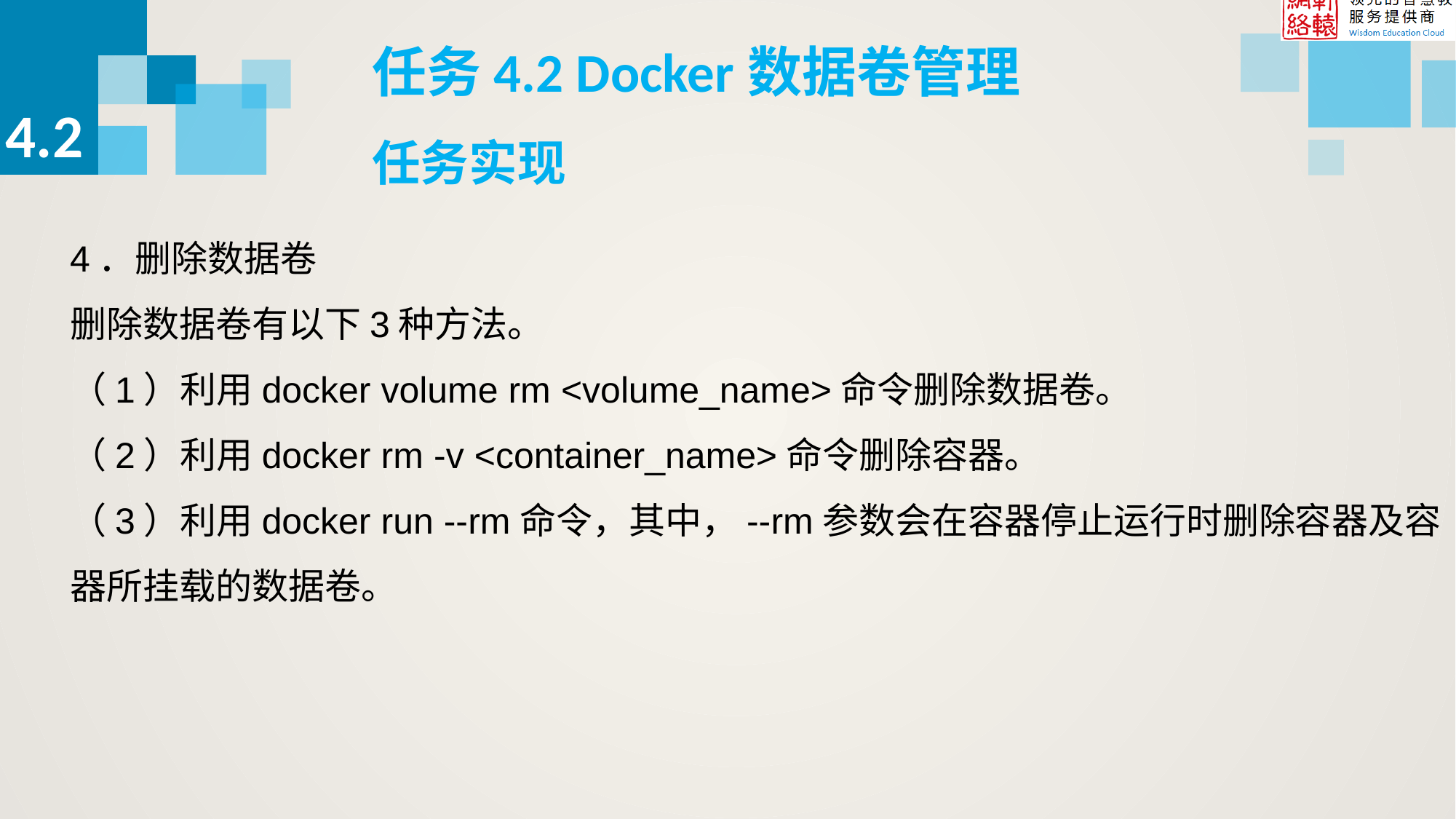

任务4.2 Docker数据卷管理
4.2
任务实现
4．删除数据卷
删除数据卷有以下3种方法。
（1）利用docker volume rm <volume_name>命令删除数据卷。
（2）利用docker rm -v <container_name>命令删除容器。
（3）利用docker run --rm命令，其中，--rm参数会在容器停止运行时删除容器及容器所挂载的数据卷。